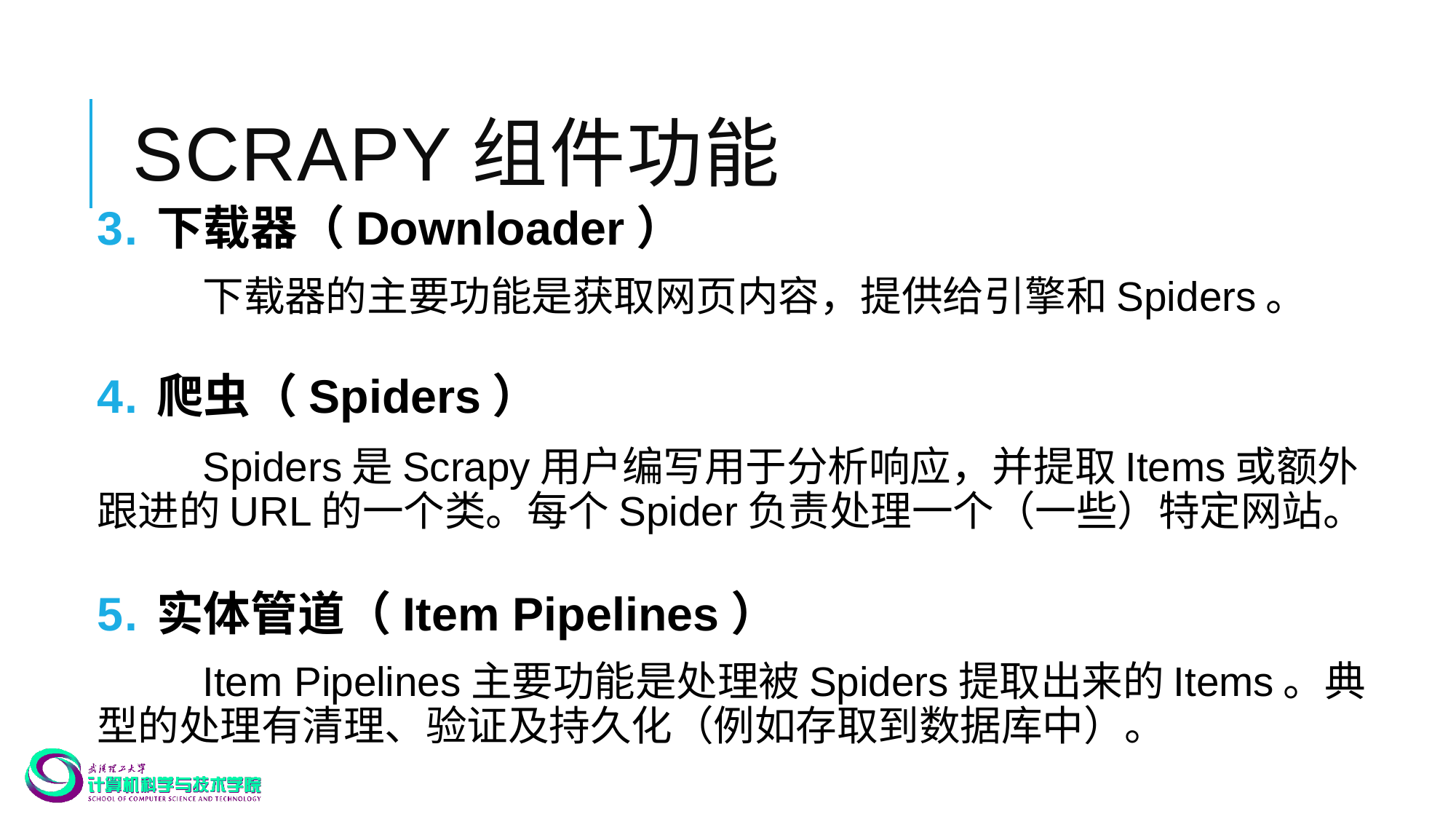

# Scrapy组件功能
下载器（Downloader）
	下载器的主要功能是获取网页内容，提供给引擎和Spiders。
爬虫（Spiders）
	Spiders是Scrapy用户编写用于分析响应，并提取Items或额外跟进的URL的一个类。每个Spider负责处理一个（一些）特定网站。
实体管道（Item Pipelines）
	Item Pipelines主要功能是处理被Spiders提取出来的Items。典型的处理有清理、验证及持久化（例如存取到数据库中）。